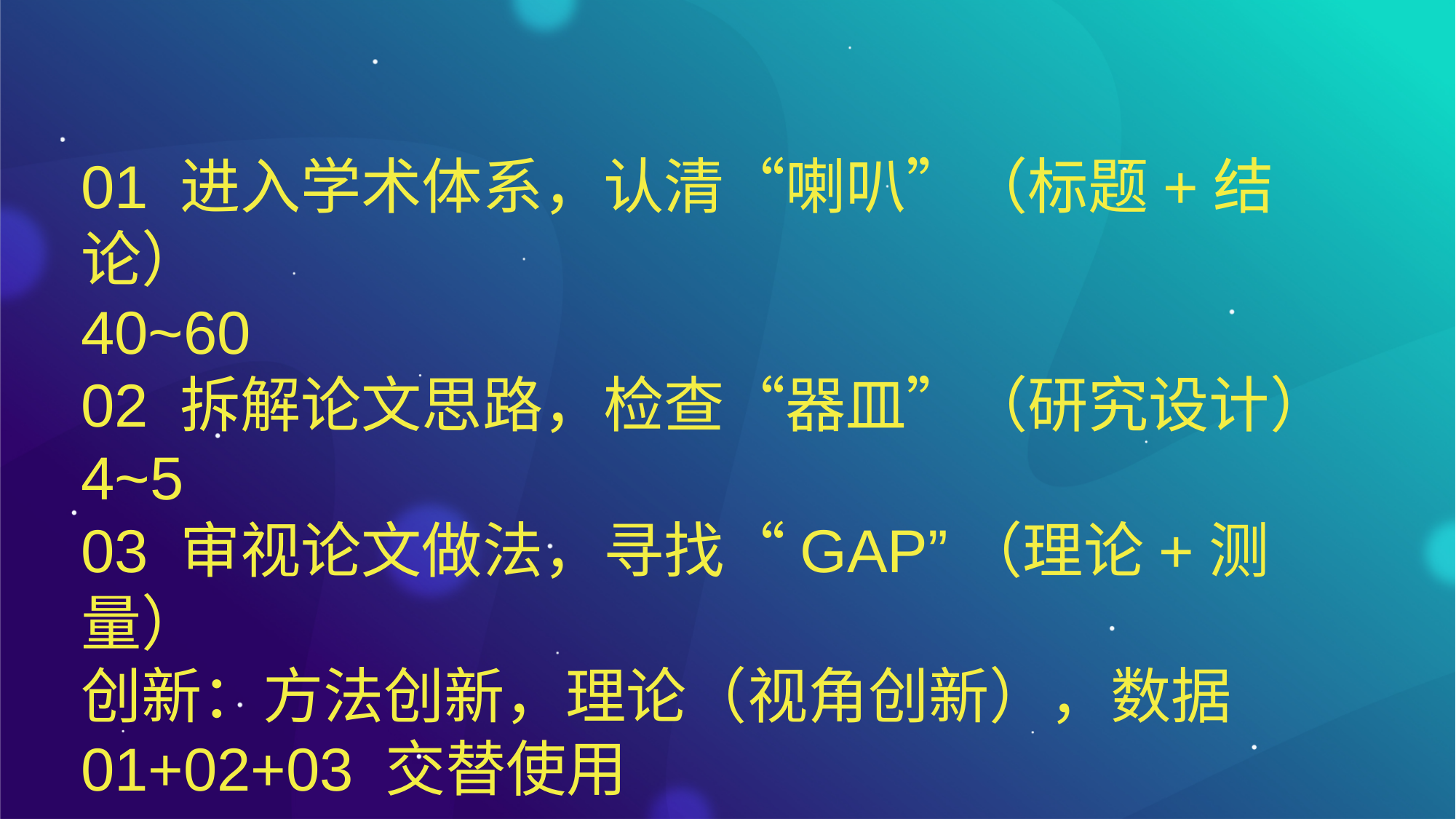

01 进入学术体系，认清“喇叭”（标题+结论）
40~60
02 拆解论文思路，检查“器皿”（研究设计）4~5
03 审视论文做法，寻找“GAP”（理论+测量）
创新：方法创新，理论（视角创新），数据
01+02+03 交替使用